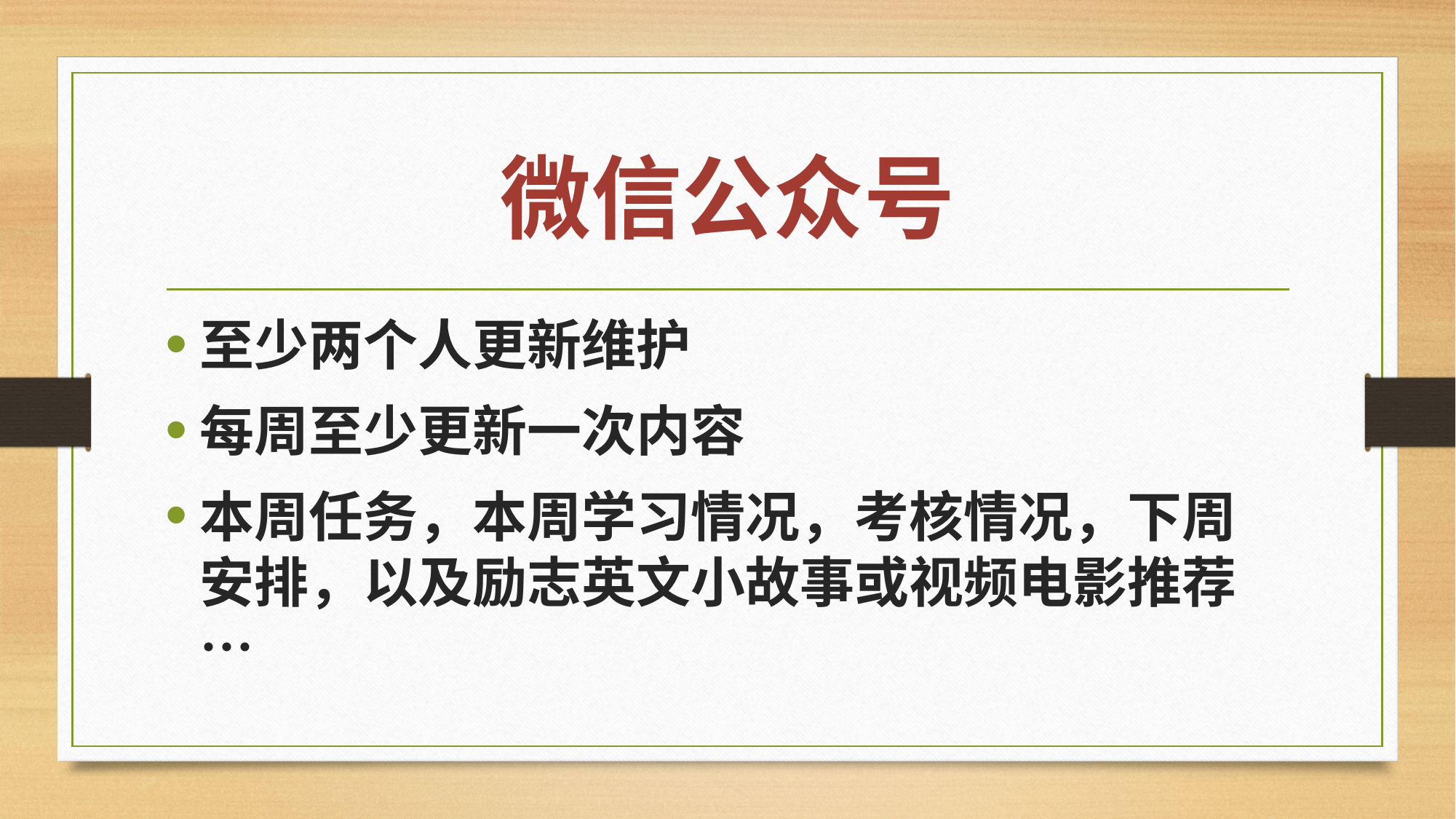

# 微信公众号
至少两个人更新维护
每周至少更新一次内容
本周任务，本周学习情况，考核情况，下周安排，以及励志英文小故事或视频电影推荐…